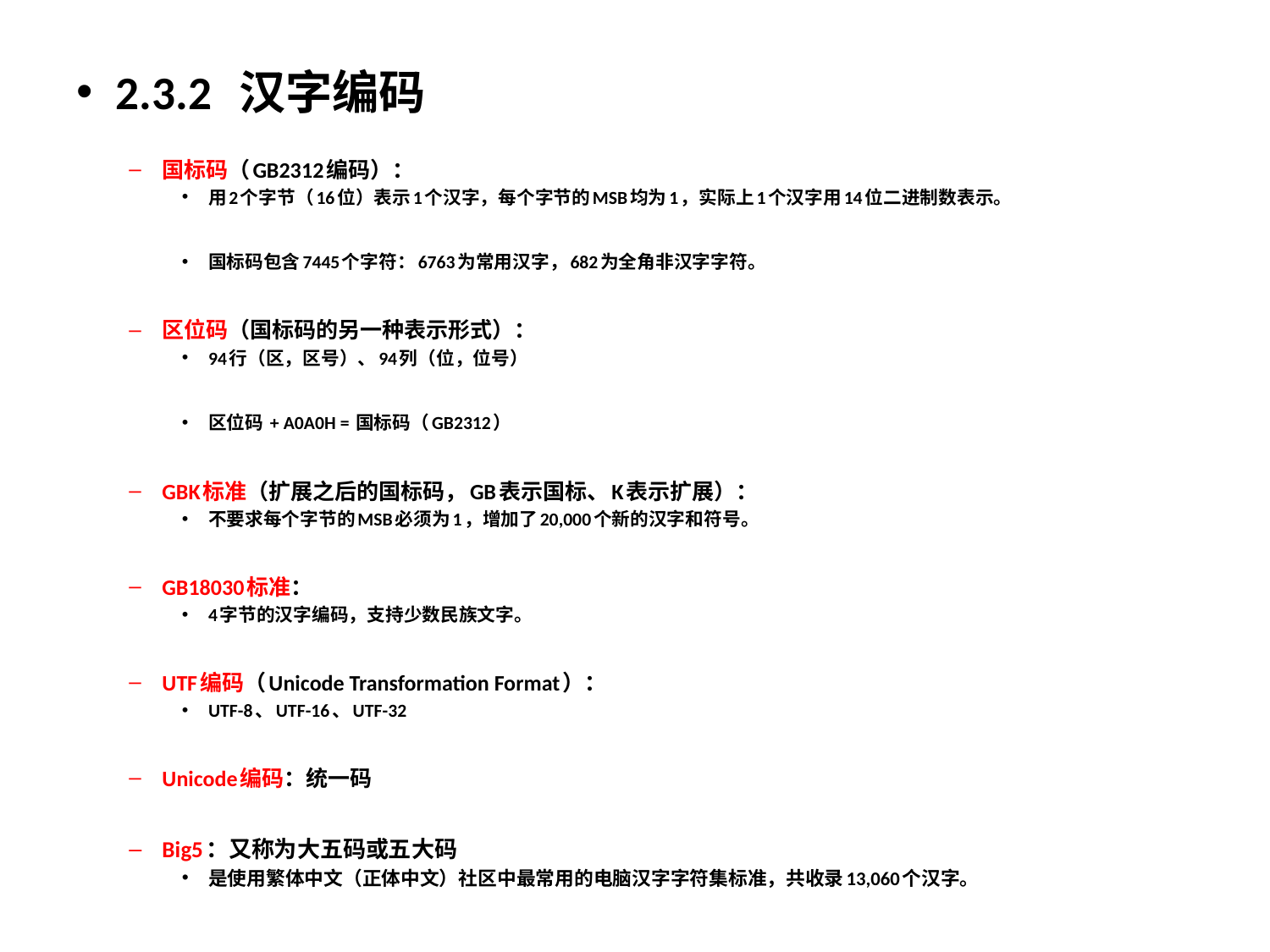

2.3.2  汉字编码

国标码（GB2312编码）：
用2个字节（16位）表示1个汉字，每个字节的MSB均为1，实际上1个汉字用14位二进制数表示。

国标码包含7445个字符：6763为常用汉字，682为全角非汉字字符。

区位码（国标码的另一种表示形式）：
94行（区，区号）、94列（位，位号）

区位码 + A0A0H = 国标码（GB2312）

GBK标准（扩展之后的国标码，GB表示国标、K表示扩展）：
不要求每个字节的MSB必须为1，增加了20,000个新的汉字和符号。

GB18030标准：
4字节的汉字编码，支持少数民族文字。

UTF编码（Unicode Transformation Format）：
UTF-8、UTF-16、UTF-32

Unicode编码：统一码

Big5：又称为大五码或五大码
是使用繁体中文（正体中文）社区中最常用的电脑汉字字符集标准，共收录13,060个汉字。